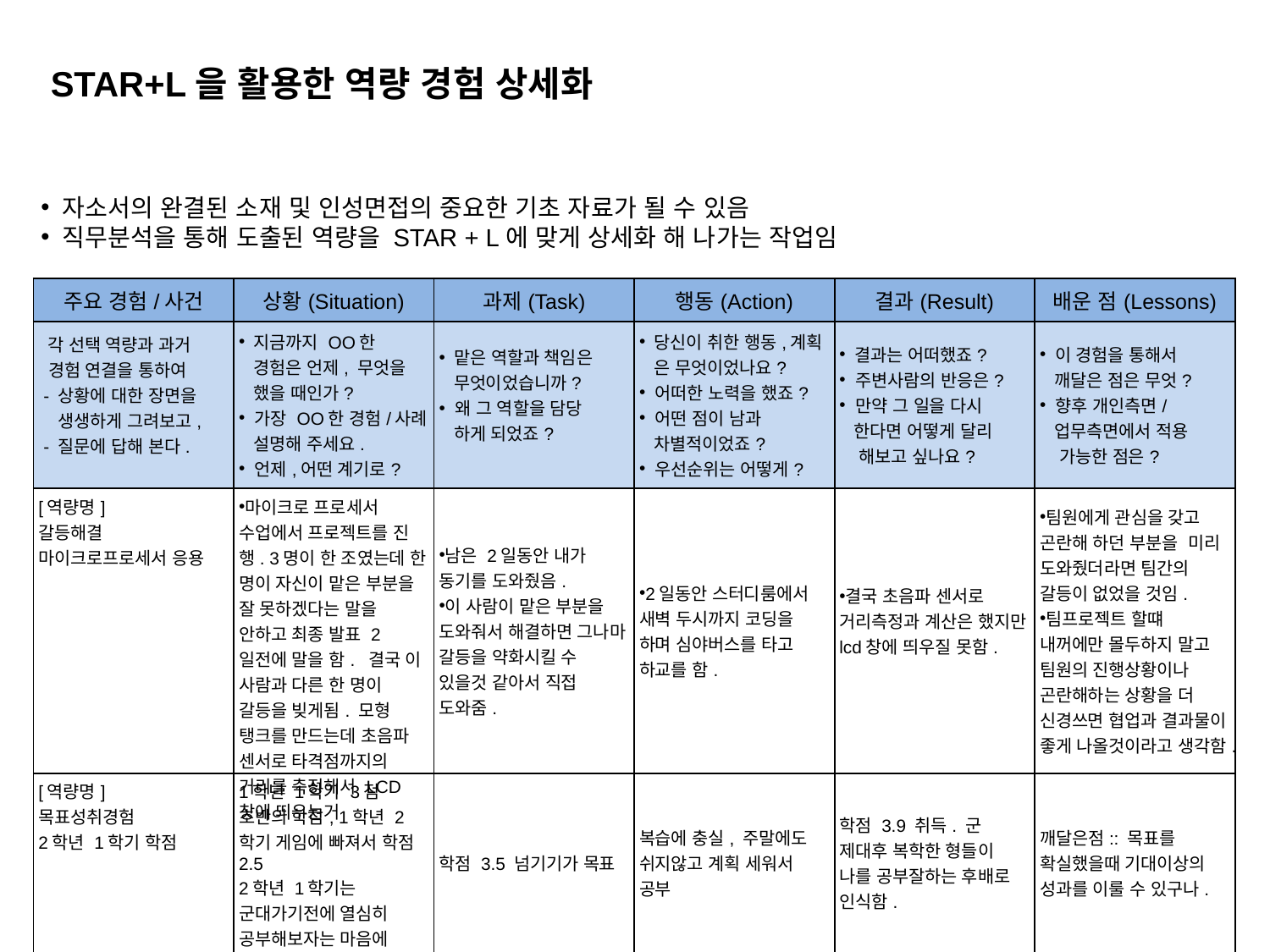

STAR+L을 활용한 역량 경험 상세화
 자소서의 완결된 소재 및 인성면접의 중요한 기초 자료가 될 수 있음
 직무분석을 통해 도출된 역량을 STAR + L에 맞게 상세화 해 나가는 작업임
| 주요 경험/사건 | 상황(Situation) | 과제(Task) | 행동(Action) | 결과(Result) | 배운 점(Lessons) |
| --- | --- | --- | --- | --- | --- |
| 각 선택 역량과 과거 경험 연결을 통하여 - 상황에 대한 장면을 생생하게 그려보고, - 질문에 답해 본다. | 지금까지 OO한 경험은 언제, 무엇을 했을 때인가? 가장 OO한 경험/사례 설명해 주세요. 언제,어떤 계기로? | 맡은 역할과 책임은 무엇이었습니까? 왜 그 역할을 담당 하게 되었죠? | 당신이 취한 행동,계획 은 무엇이었나요? 어떠한 노력을 했죠? 어떤 점이 남과 차별적이었죠? 우선순위는 어떻게? | 결과는 어떠했죠? 주변사람의 반응은? 만약 그 일을 다시 한다면 어떻게 달리 해보고 싶나요? | 이 경험을 통해서 깨달은 점은 무엇? 향후 개인측면/ 업무측면에서 적용 가능한 점은? |
| [역량명] 갈등해결 마이크로프로세서 응용 | 마이크로 프로세서 수업에서 프로젝트를 진행. 3명이 한 조였는데 한 명이 자신이 맡은 부분을 잘 못하겠다는 말을 안하고 최종 발표 2일전에 말을 함. 결국 이 사람과 다른 한 명이 갈등을 빚게됨. 모형 탱크를 만드는데 초음파 센서로 타격점까지의 거리를 측정해서 LCD창에 띄우는거 | 남은 2일동안 내가 동기를 도와줬음. 이 사람이 맡은 부분을 도와줘서 해결하면 그나마 갈등을 약화시킬 수 있을것 같아서 직접 도와줌. | 2일동안 스터디룸에서 새벽 두시까지 코딩을 하며 심야버스를 타고 하교를 함. | 결국 초음파 센서로 거리측정과 계산은 했지만 lcd창에 띄우질 못함. | 팀원에게 관심을 갖고 곤란해 하던 부분을 미리 도와줬더라면 팀간의 갈등이 없었을 것임. 팀프로젝트 할떄 내꺼에만 몰두하지 말고 팀원의 진행상황이나 곤란해하는 상황을 더 신경쓰면 협업과 결과물이 좋게 나올것이라고 생각함. |
| [역량명] 목표성취경험 2학년 1학기 학점 | 1학년 1학기 3점 초반의 학점, 1학년 2학기 게임에 빠져서 학점 2.5 2학년 1학기는 군대가기전에 열심히 공부해보자는 마음에 공부시작 | 학점 3.5 넘기기가 목표 | 복습에 충실, 주말에도 쉬지않고 계획 세워서 공부 | 학점 3.9 취득. 군 제대후 복학한 형들이 나를 공부잘하는 후배로 인식함. | 깨달은점:: 목표를 확실했을때 기대이상의 성과를 이룰 수 있구나. |
| [역량명] 학습능력 창의적 문제해결 |  |  |  |  |  |